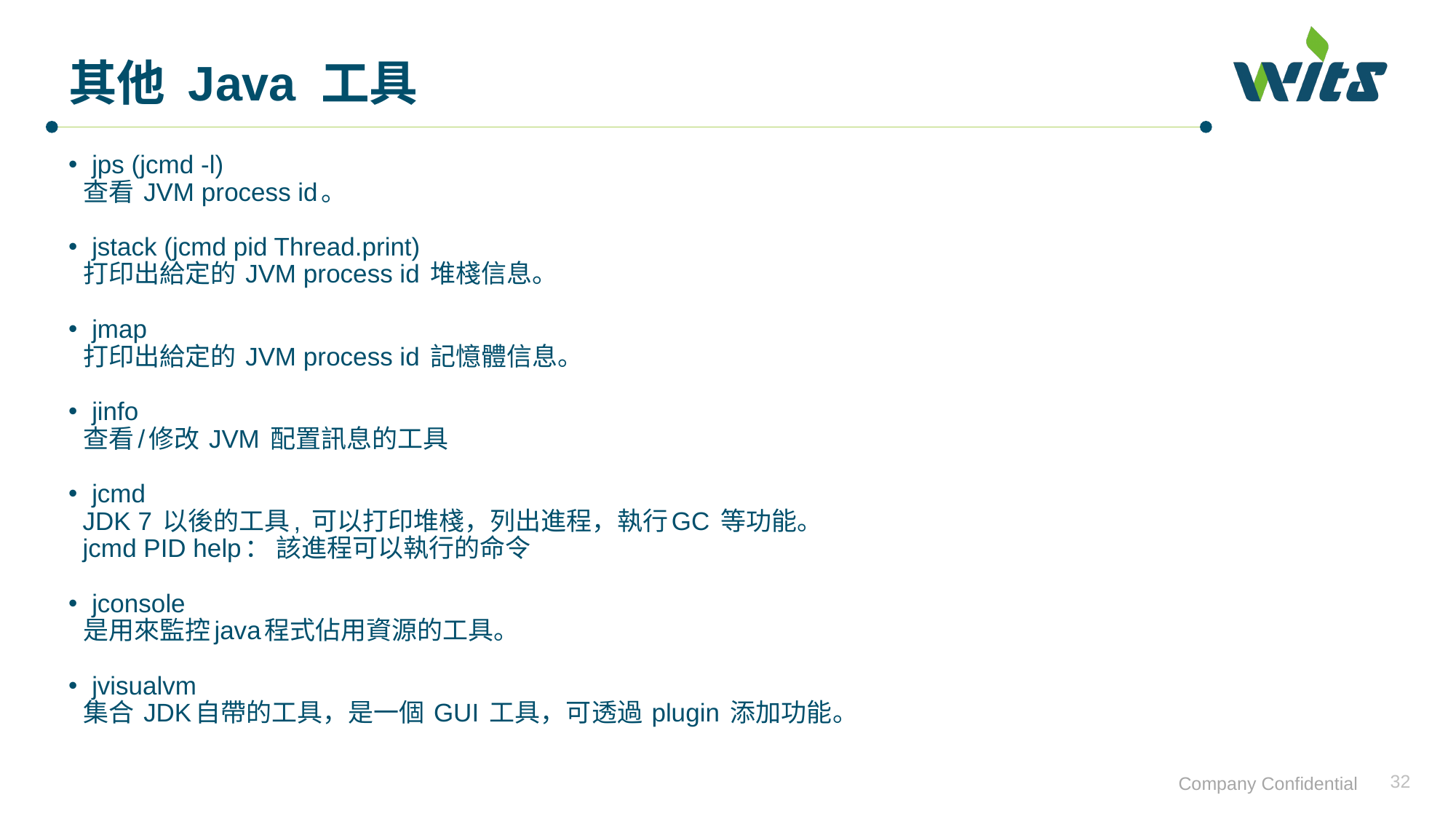

# 其他 Java 工具
jps (jcmd -l)
  查看 JVM process id。

jstack (jcmd pid Thread.print)
  打印出給定的 JVM process id 堆棧信息。

jmap
  打印出給定的 JVM process id 記憶體信息。

jinfo
  查看/修改 JVM 配置訊息的工具

jcmd
  JDK 7 以後的工具, 可以打印堆棧，列出進程，執行GC 等功能。
  jcmd PID help： 該進程可以執行的命令

jconsole
  是用來監控java程式佔用資源的工具。

jvisualvm
  集合 JDK自帶的工具，是一個 GUI 工具，可透過 plugin 添加功能。

32